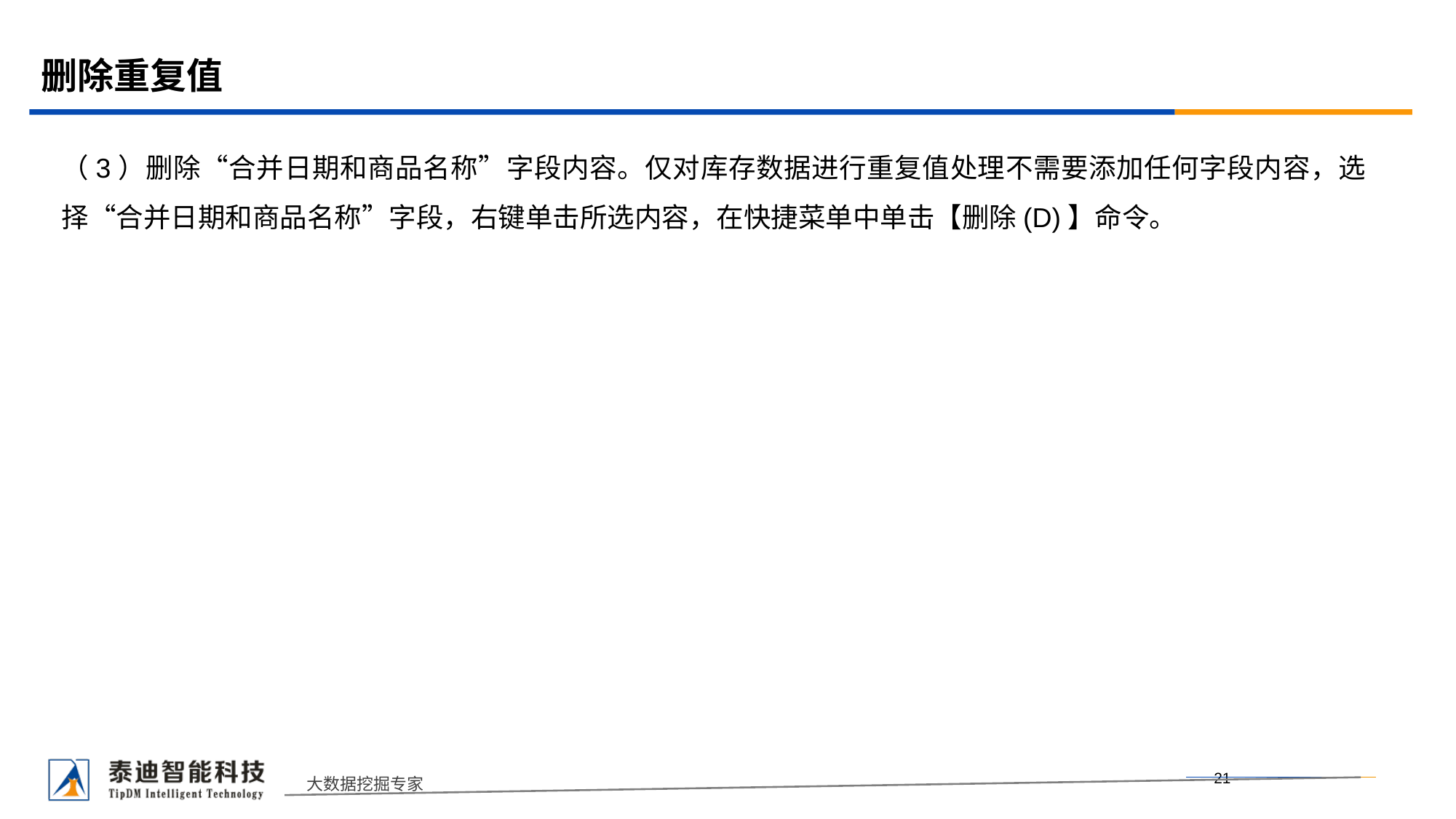

# 删除重复值
（3）删除“合并日期和商品名称”字段内容。仅对库存数据进行重复值处理不需要添加任何字段内容，选择“合并日期和商品名称”字段，右键单击所选内容，在快捷菜单中单击【删除(D)】命令。